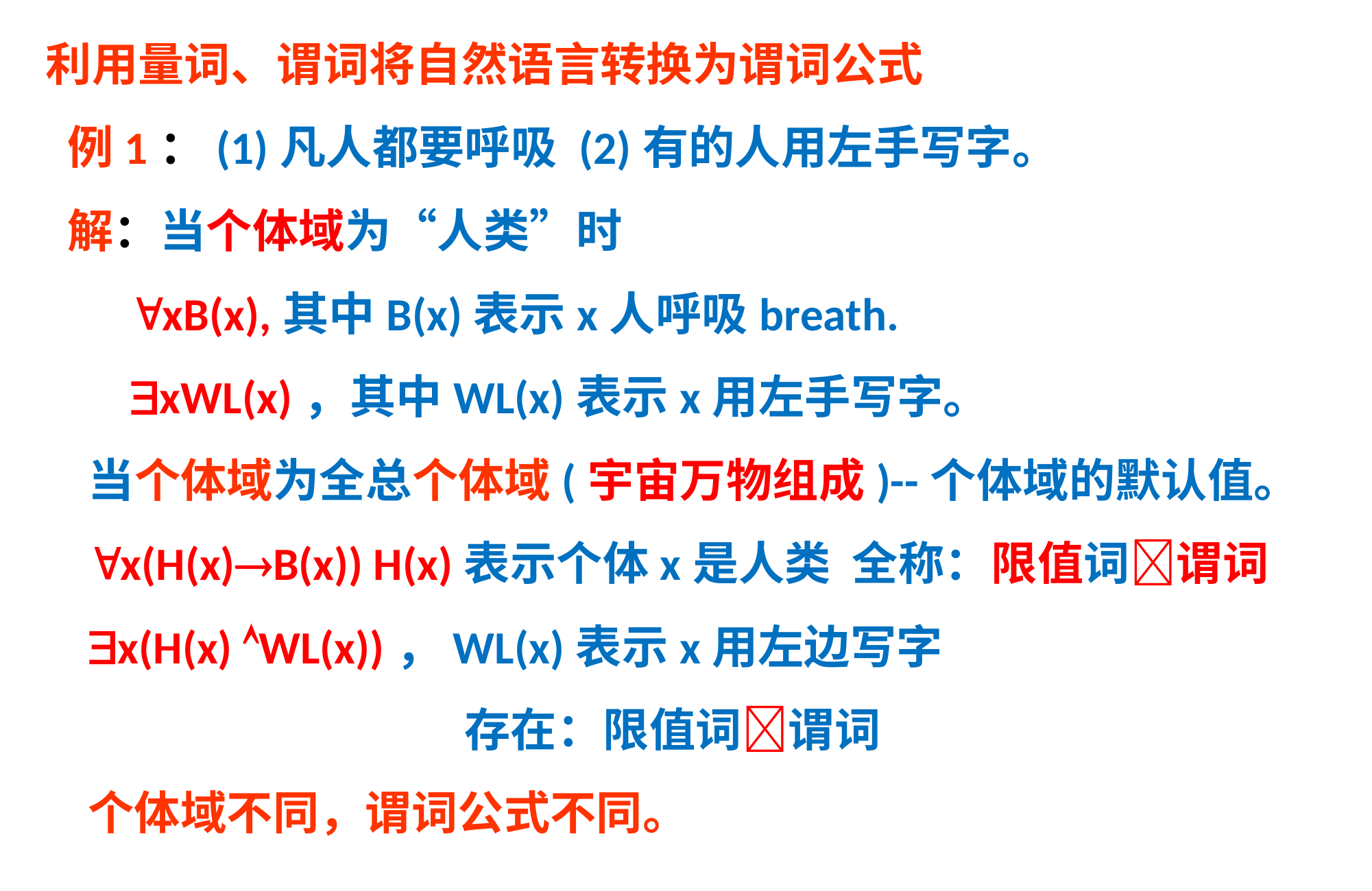

利用量词、谓词将自然语言转换为谓词公式
 例1：(1)凡人都要呼吸 (2)有的人用左手写字。
 解：当个体域为“人类”时
        ∀xB(x),其中B(x)表示x人呼吸breath.
        ∃xWL(x)，其中WL(x)表示x用左手写字。
   当个体域为全总个体域(宇宙万物组成)--个体域的默认值。
    ∀x(H(x)→B(x)) H(x)表示个体x是人类  全称：限值词→谓词
    ∃x(H(x) ∧WL(x))，WL(x)表示x用左边写字
                                       存在：限值词∧谓词
   个体域不同，谓词公式不同。